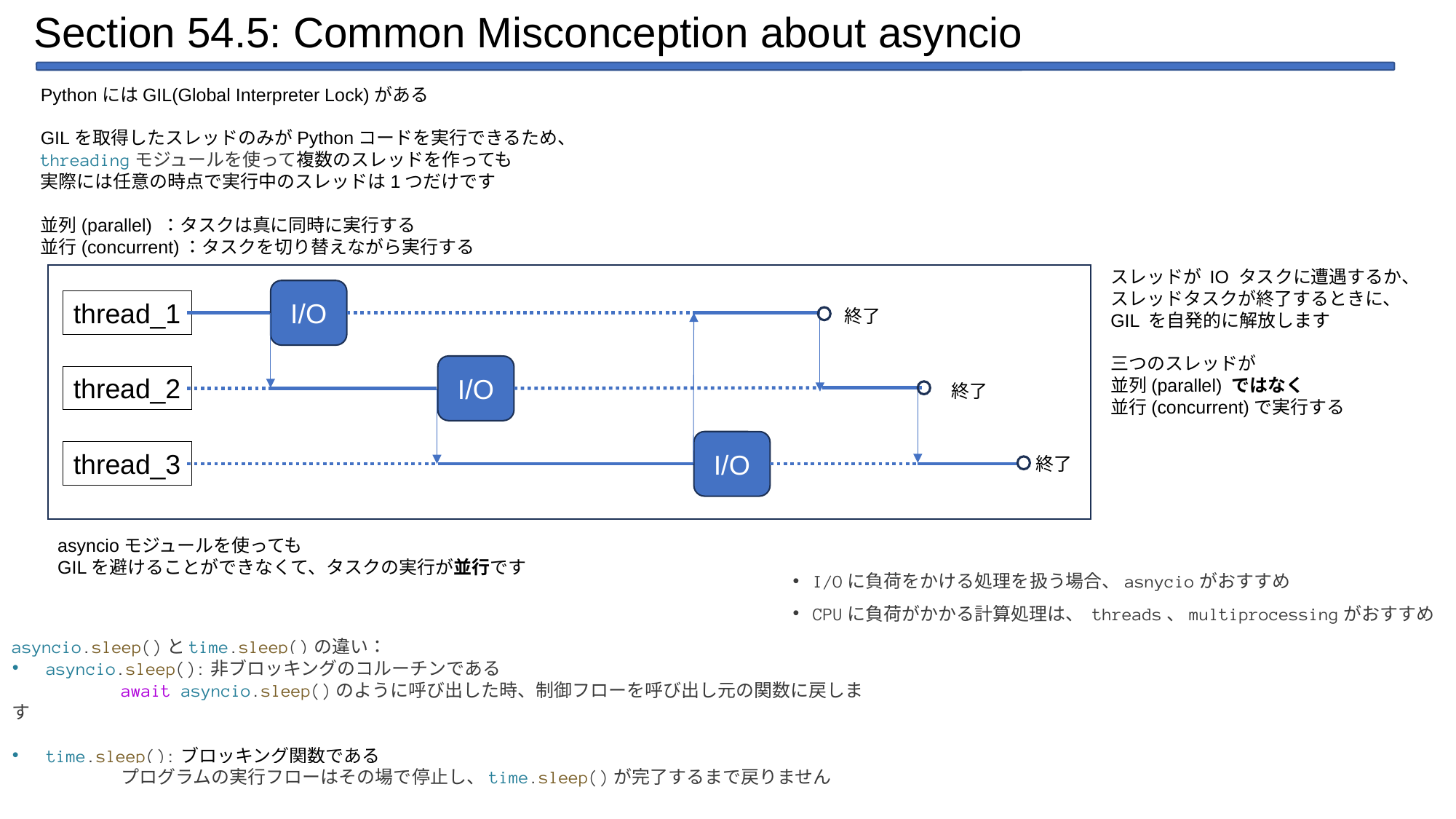

Section 54.5: Common Misconception about asyncio

PythonにはGIL(Global Interpreter Lock)がある

GILを取得したスレッドのみがPythonコードを実行できるため、
threadingモジュールを使って複数のスレッドを作っても
実際には任意の時点で実行中のスレッドは1つだけです

並列(parallel) ：タスクは真に同時に実行する
並行(concurrent)：タスクを切り替えながら実行する
スレッドが IO タスクに遭遇するか、
スレッドタスクが終了するときに、
GIL を自発的に解放します

三つのスレッドが
並列(parallel) ではなく
並行(concurrent)で実行する

I/O
thread_1

I/O
thread_2

I/O
thread_3

終了
終了
終了
asyncioモジュールを使っても
GILを避けることができなくて、タスクの実行が並行です
I/Oに負荷をかける処理を扱う場合、asnycioがおすすめ
CPUに負荷がかかる計算処理は、 threads、multiprocessingがおすすめ
asyncio.sleep()とtime.sleep()の違い：
asyncio.sleep():非ブロッキングのコルーチンである
	await asyncio.sleep()のように呼び出した時、制御フローを呼び出し元の関数に戻します

time.sleep():ブロッキング関数である
	プログラムの実行フローはその場で停止し、time.sleep()が完了するまで戻りません